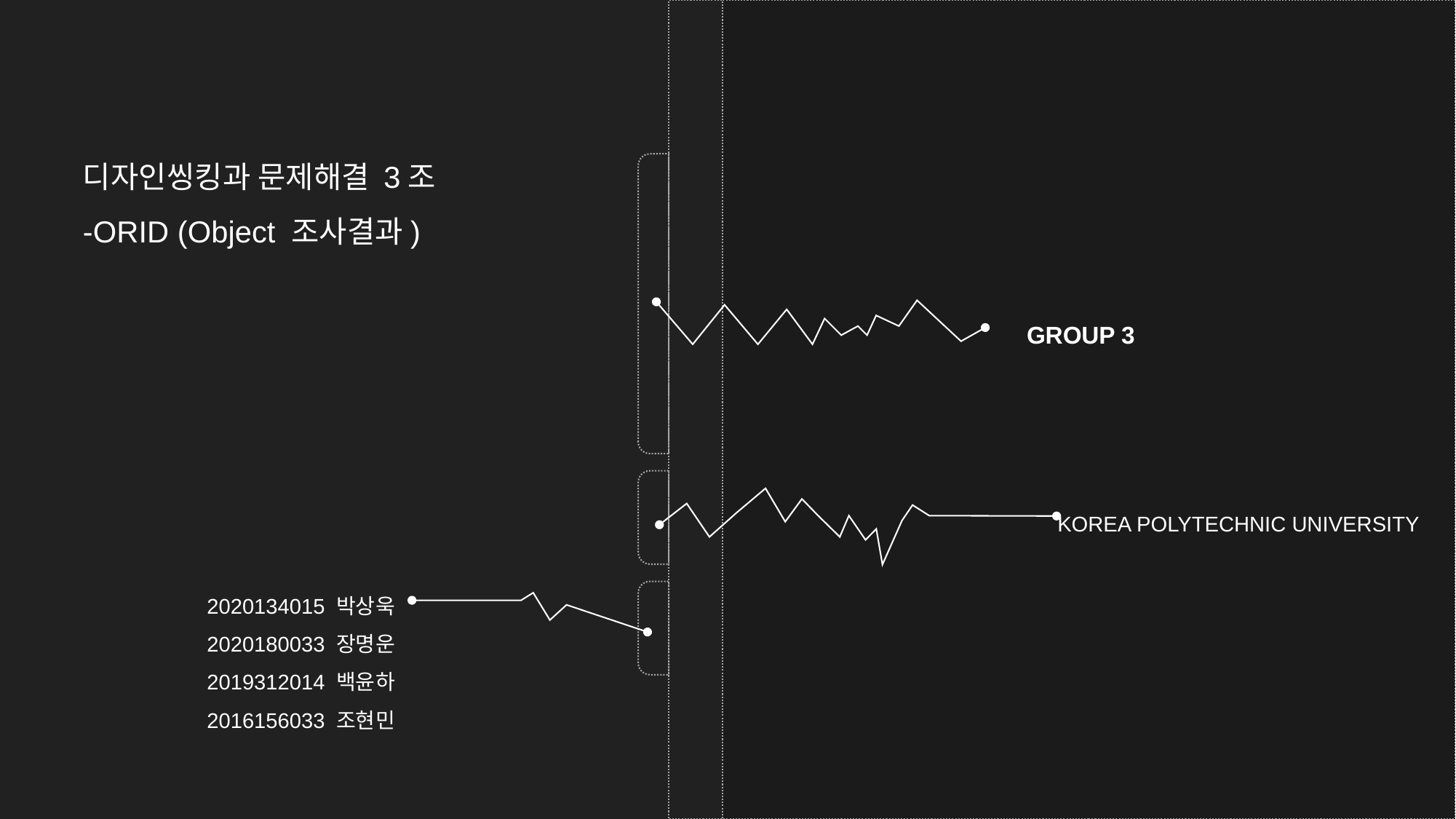

디자인씽킹과 문제해결 3조
-ORID (Object 조사결과)

GROUP 3

KOREA POLYTECHNIC UNIVERSITY

2020134015 박상욱
2020180033 장명운
2019312014 백윤하
2016156033 조현민